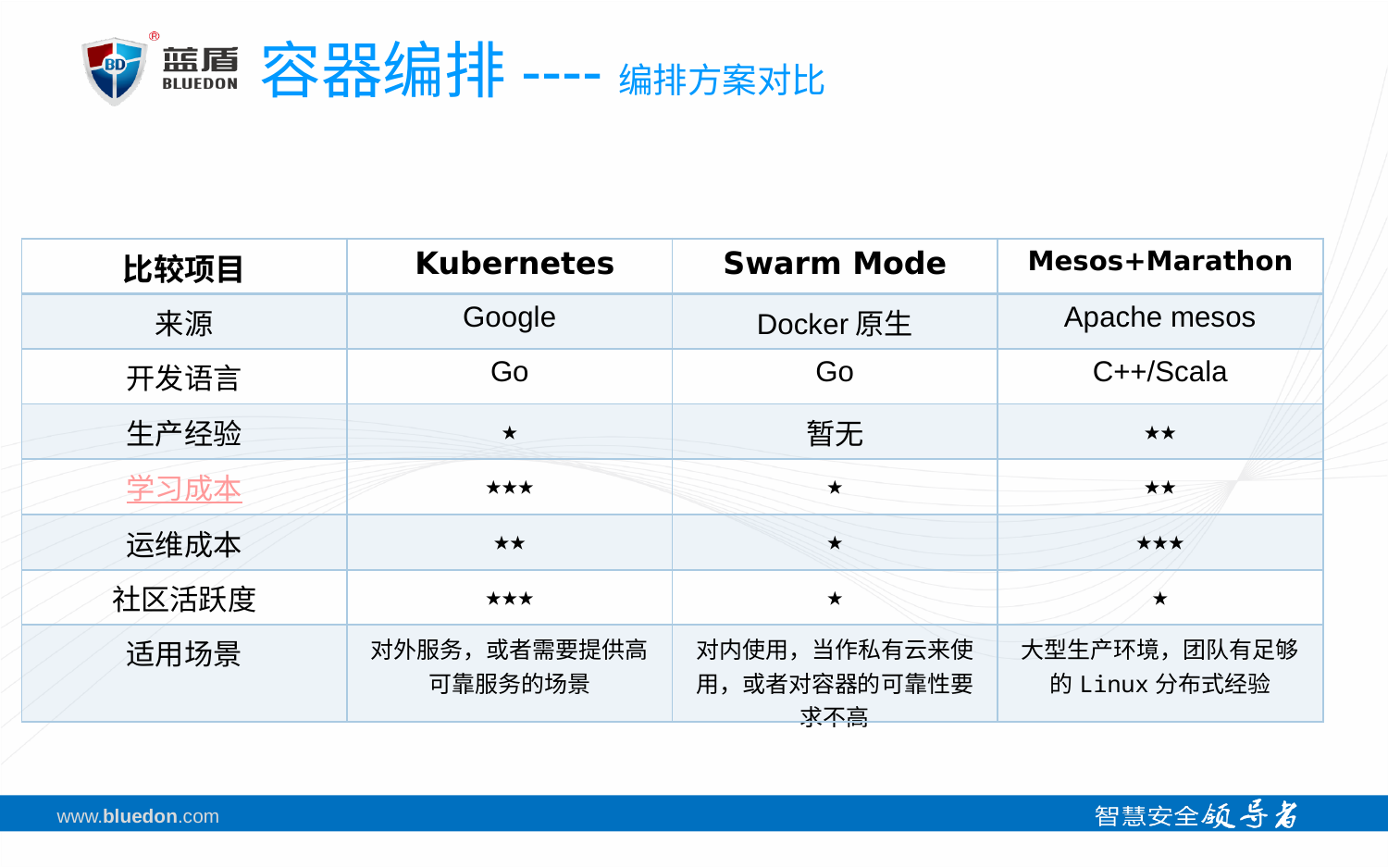

容器编排----编排方案对比

| 比较项目 | Kubernetes | Swarm Mode | Mesos+Marathon |
| --- | --- | --- | --- |
| 来源 | Google | Docker原生 | Apache mesos |
| 开发语言 | Go | Go | C++/Scala |
| 生产经验 | ★ | 暂无 | ★★ |
| 学习成本 | ★★★ | ★ | ★★ |
| 运维成本 | ★★ | ★ | ★★★ |
| 社区活跃度 | ★★★ | ★ | ★ |
| 适用场景 | 对外服务，或者需要提供高可靠服务的场景 | 对内使用，当作私有云来使用，或者对容器的可靠性要求不高 | 大型生产环境，团队有足够的Linux分布式经验 |